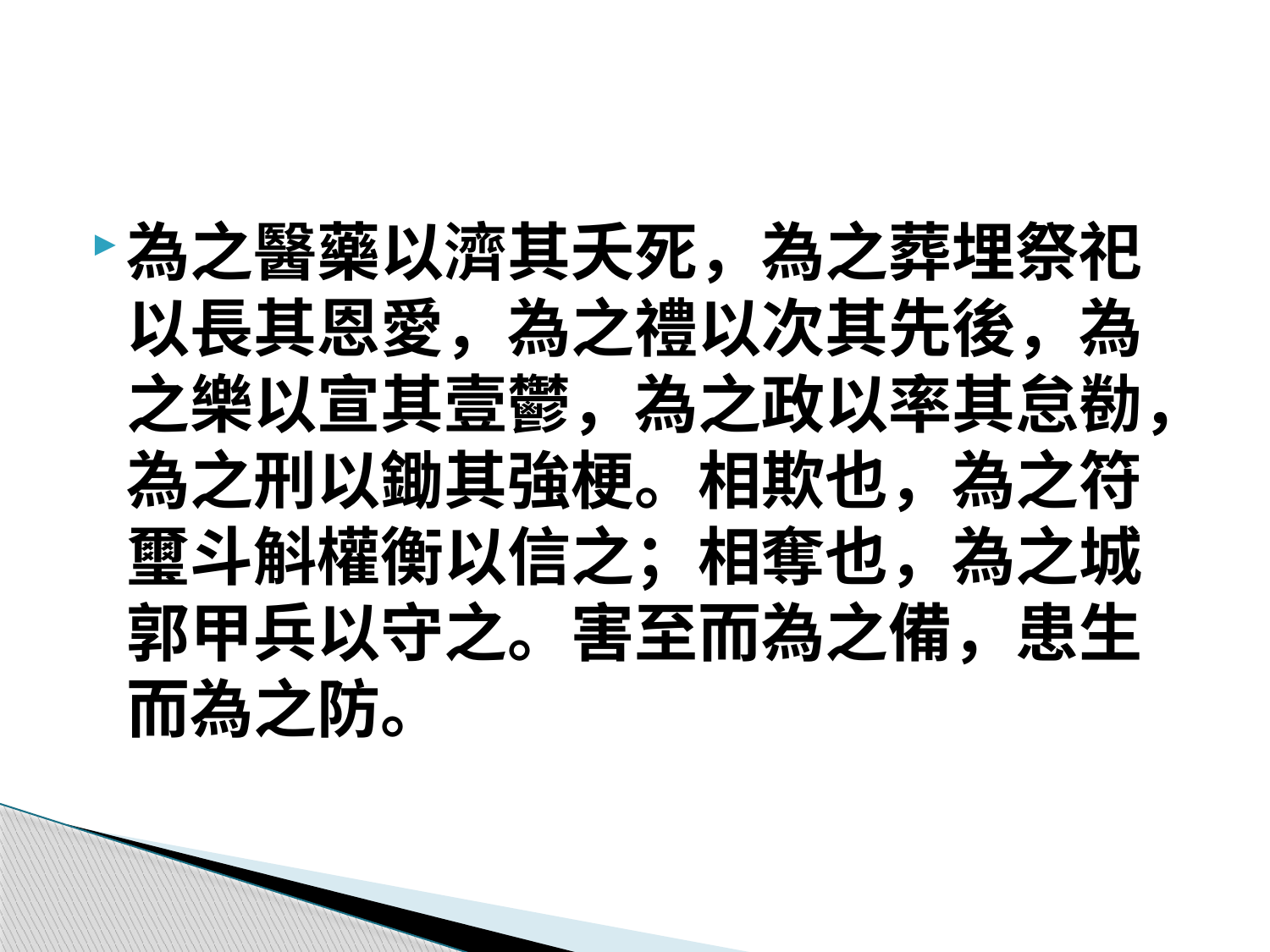

#
為之醫藥以濟其夭死，為之葬埋祭祀以長其恩愛，為之禮以次其先後，為之樂以宣其壹鬱，為之政以率其怠勌，為之刑以鋤其強梗。相欺也，為之符璽斗斛權衡以信之；相奪也，為之城郭甲兵以守之。害至而為之備，患生而為之防。